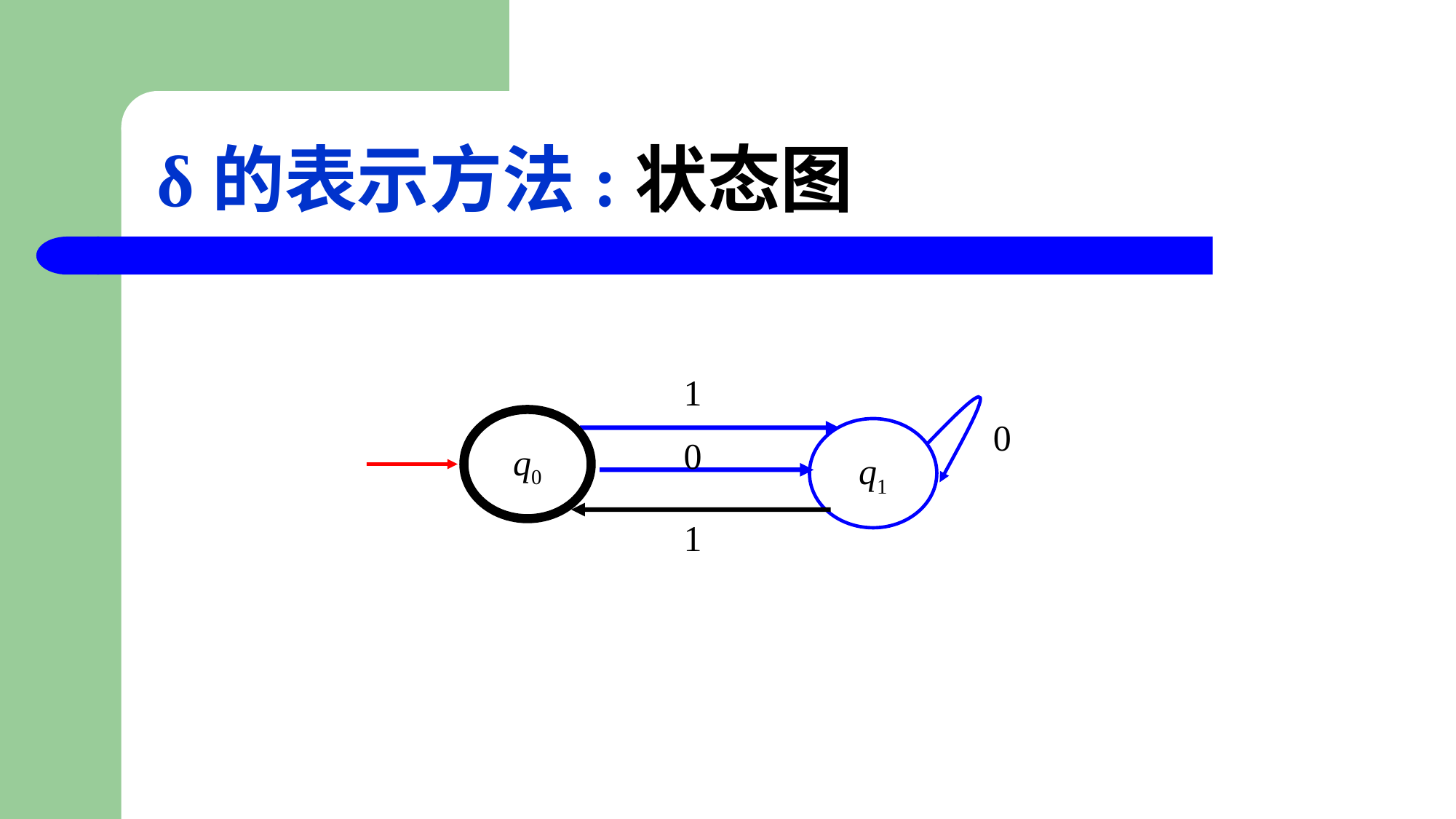

# δ的表示方法:状态图
1

q0
0
q1

0

1